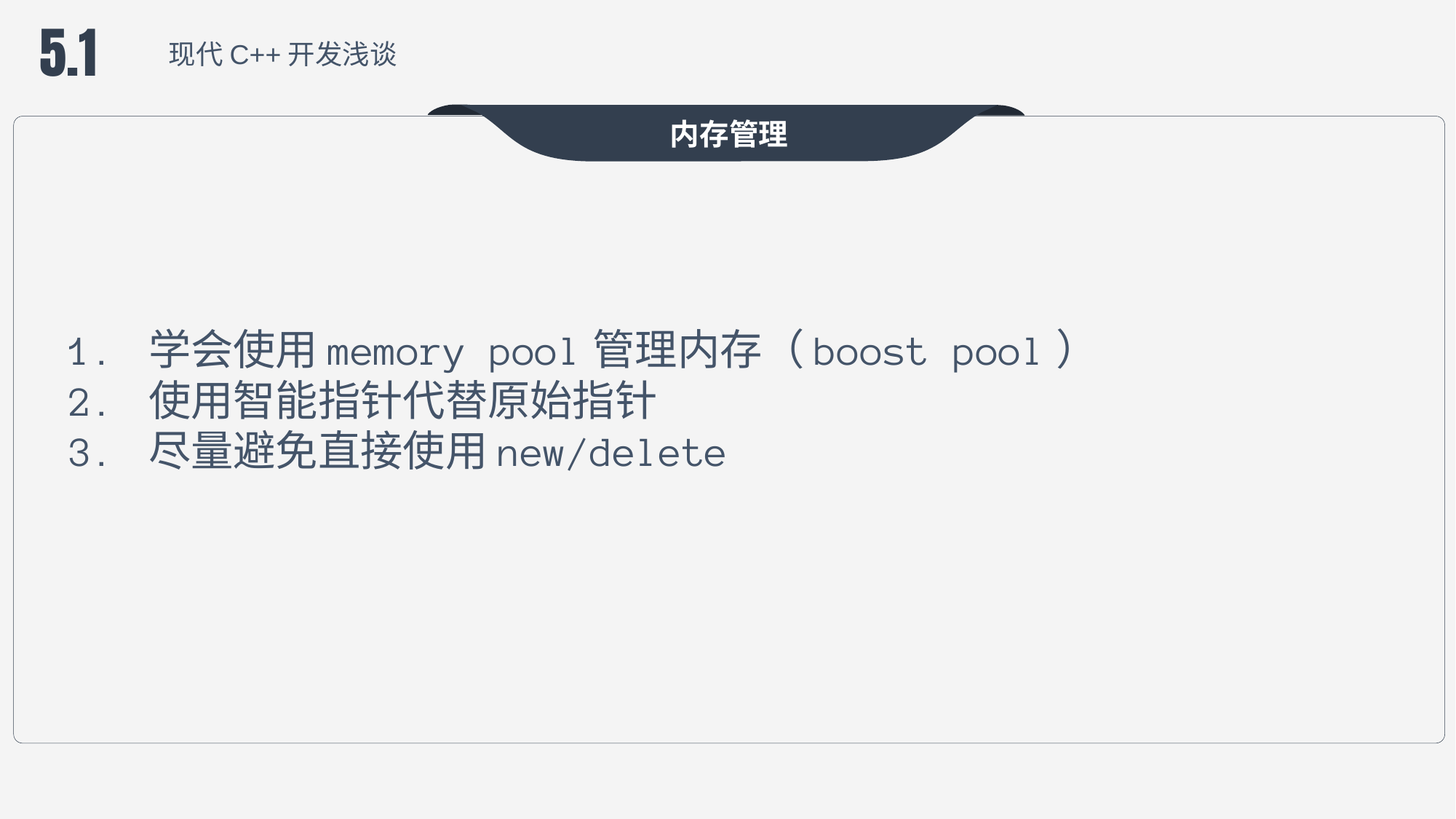

5.1
现代C++开发浅谈

内存管理

1. 学会使用memory pool管理内存（boost pool）
2. 使用智能指针代替原始指针
3. 尽量避免直接使用new/delete